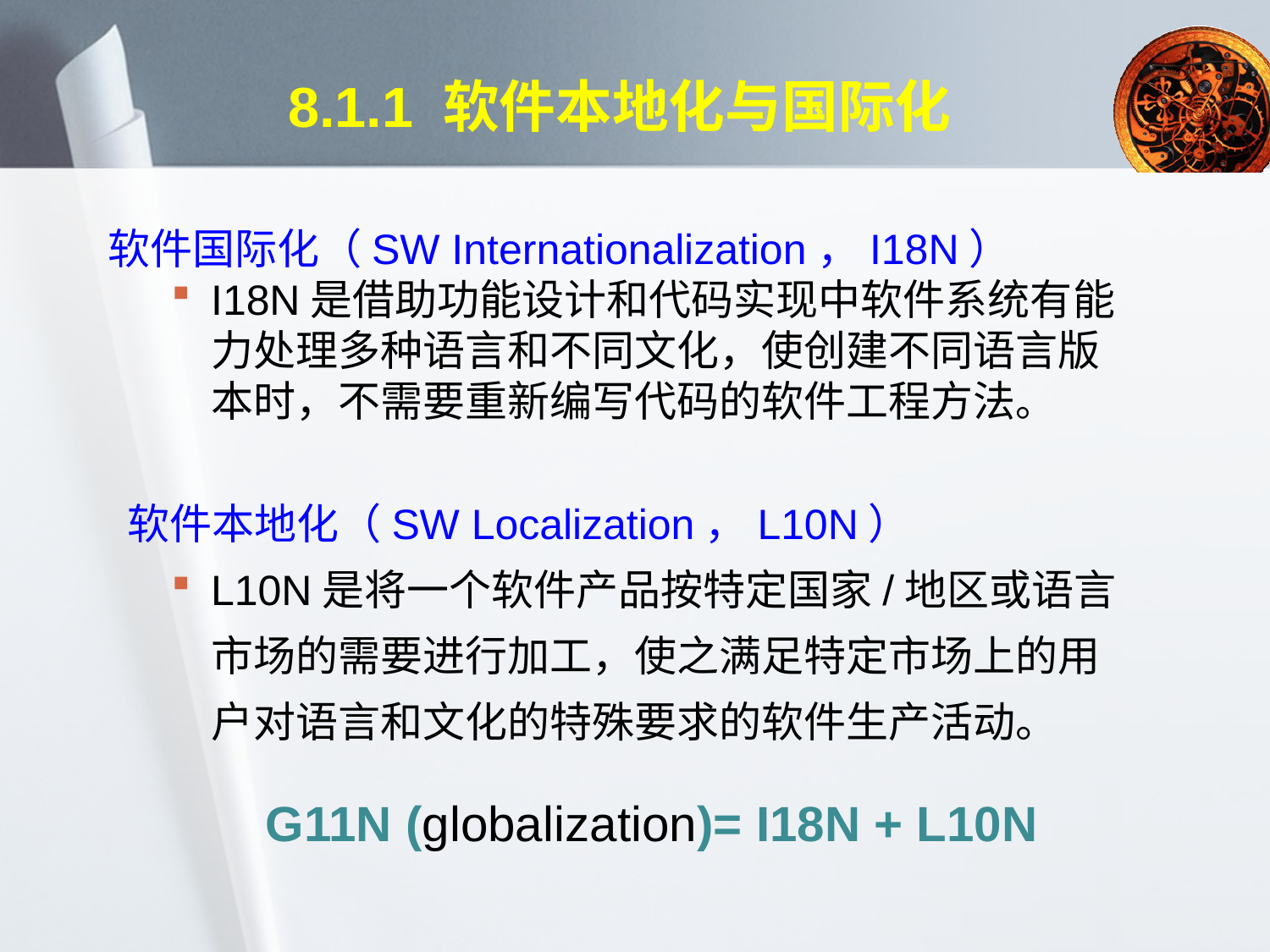

# 8.1.1 软件本地化与国际化
软件国际化（SW Internationalization，I18N）
I18N是借助功能设计和代码实现中软件系统有能力处理多种语言和不同文化，使创建不同语言版本时，不需要重新编写代码的软件工程方法。

 软件本地化（SW Localization，L10N）
L10N是将一个软件产品按特定国家/地区或语言市场的需要进行加工，使之满足特定市场上的用户对语言和文化的特殊要求的软件生产活动。

G11N (globalization)= I18N + L10N